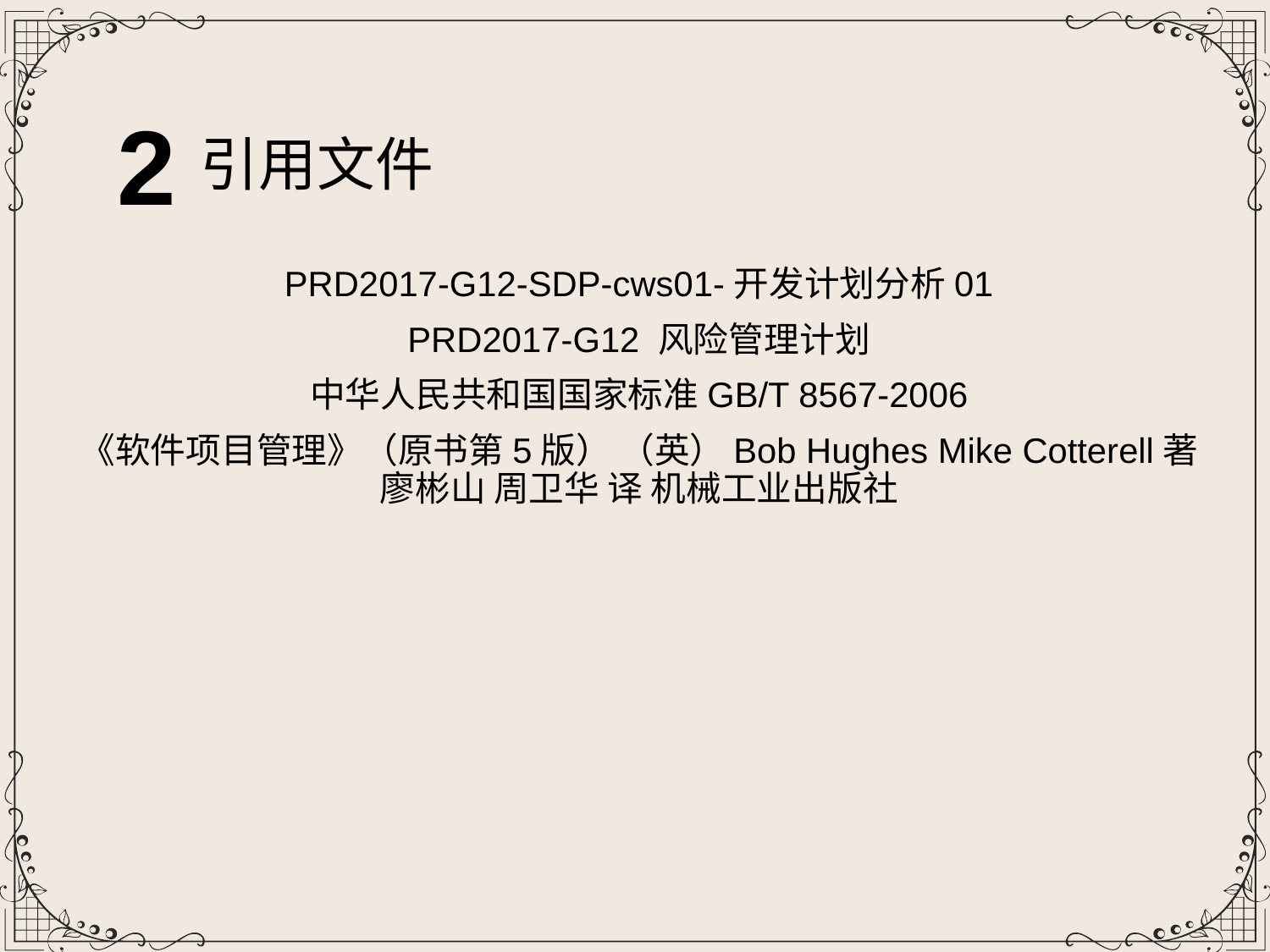

2
引用文件
PRD2017-G12-SDP-cws01-开发计划分析01
PRD2017-G12 风险管理计划
中华人民共和国国家标准GB/T 8567-2006
《软件项目管理》（原书第5版） （英）Bob Hughes Mike Cotterell著 廖彬山 周卫华 译 机械工业出版社